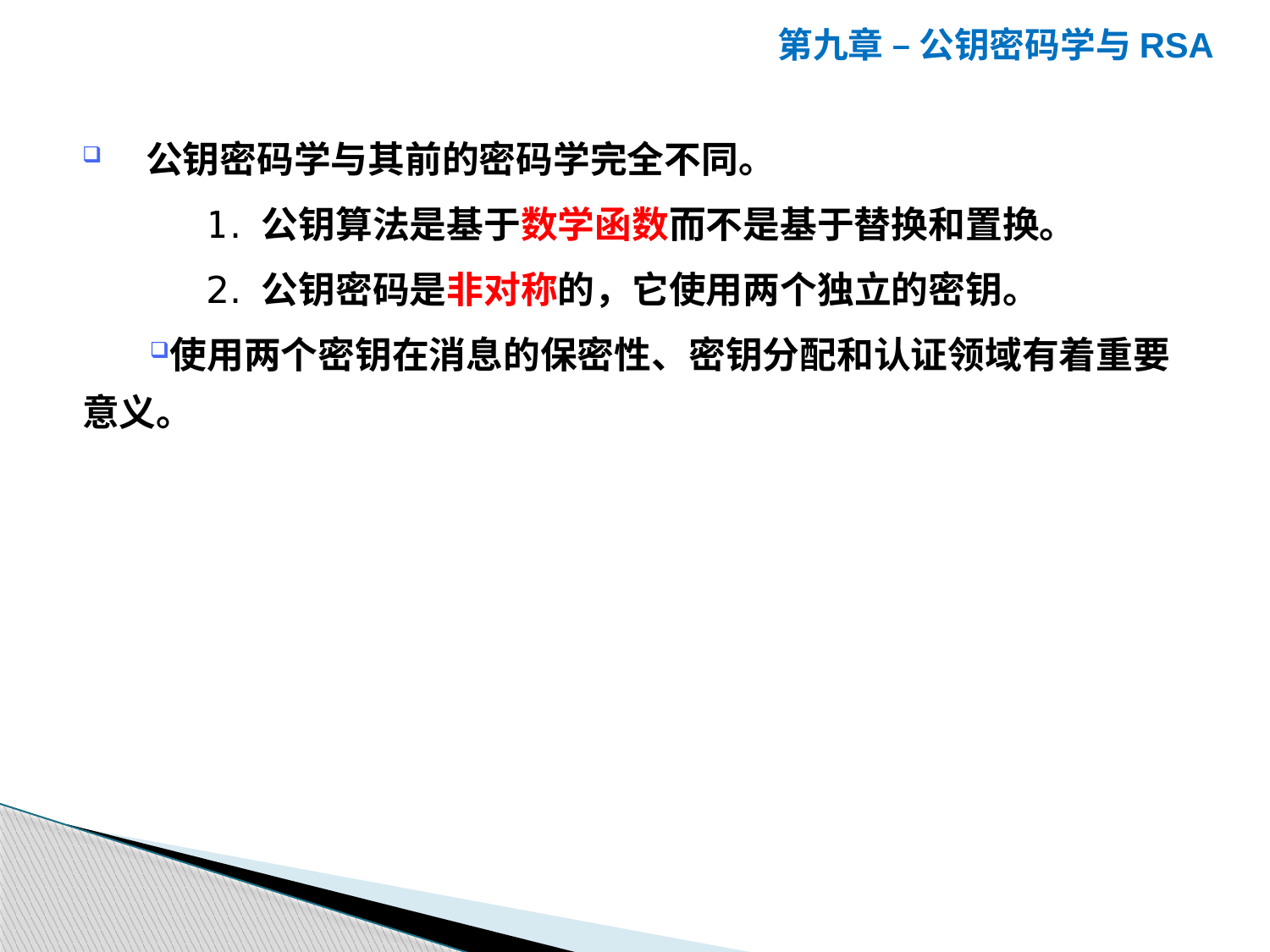

第九章 – 公钥密码学与RSA
公钥密码学与其前的密码学完全不同。
1. 公钥算法是基于数学函数而不是基于替换和置换。
2. 公钥密码是非对称的，它使用两个独立的密钥。
使用两个密钥在消息的保密性、密钥分配和认证领域有着重要意义。